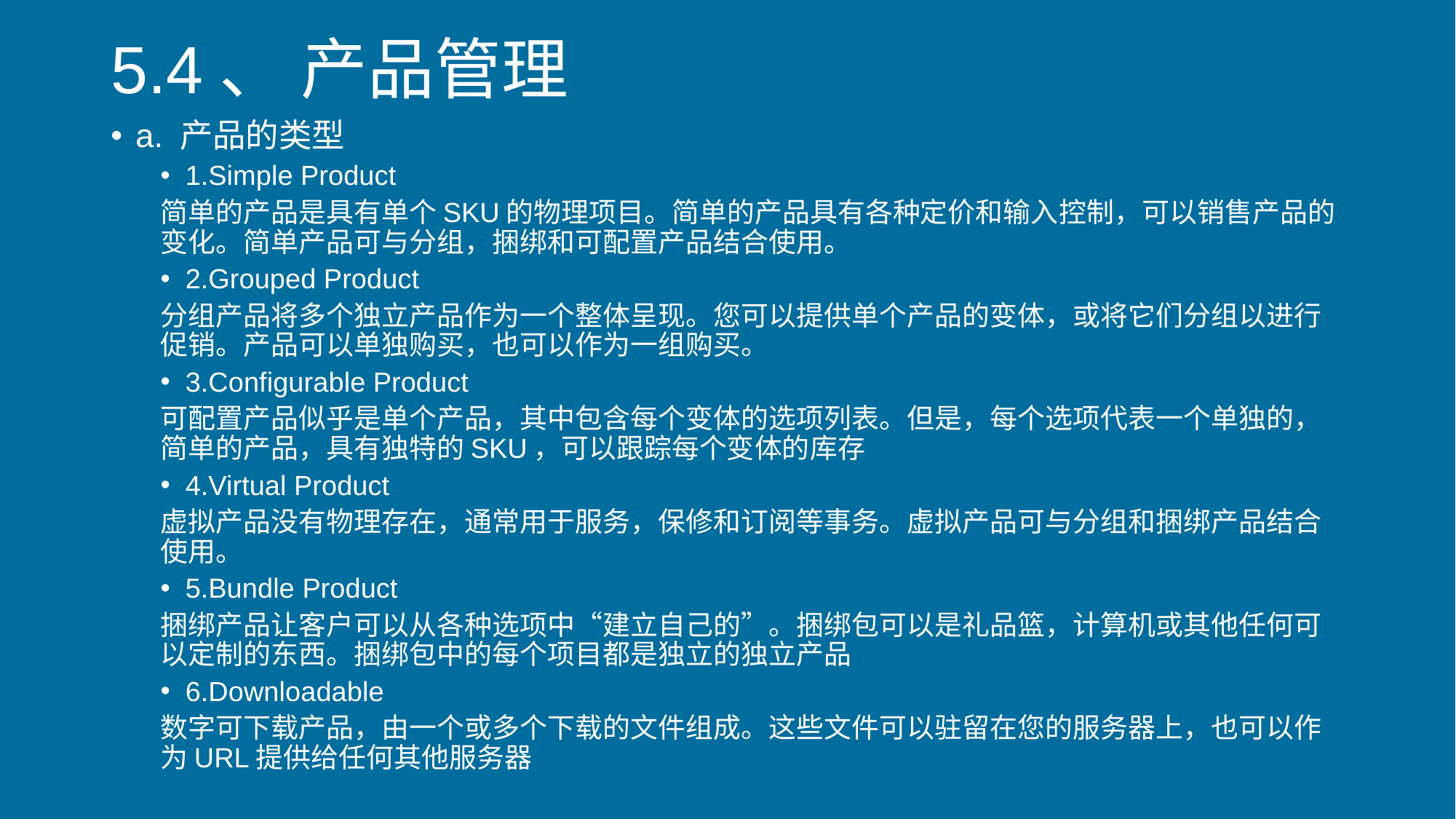

# 5.4、 产品管理
a. 产品的类型
1.Simple Product
简单的产品是具有单个SKU的物理项目。简单的产品具有各种定价和输入控制，可以销售产品的变化。简单产品可与分组，捆绑和可配置产品结合使用。
2.Grouped Product
分组产品将多个独立产品作为一个整体呈现。您可以提供单个产品的变体，或将它们分组以进行促销。产品可以单独购买，也可以作为一组购买。
3.Configurable Product
可配置产品似乎是单个产品，其中包含每个变体的选项列表。但是，每个选项代表一个单独的，简单的产品，具有独特的SKU，可以跟踪每个变体的库存
4.Virtual Product
虚拟产品没有物理存在，通常用于服务，保修和订阅等事务。虚拟产品可与分组和捆绑产品结合使用。
5.Bundle Product
捆绑产品让客户可以从各种选项中“建立自己的”。捆绑包可以是礼品篮，计算机或其他任何可以定制的东西。捆绑包中的每个项目都是独立的独立产品
6.Downloadable
数字可下载产品，由一个或多个下载的文件组成。这些文件可以驻留在您的服务器上，也可以作为URL提供给任何其他服务器